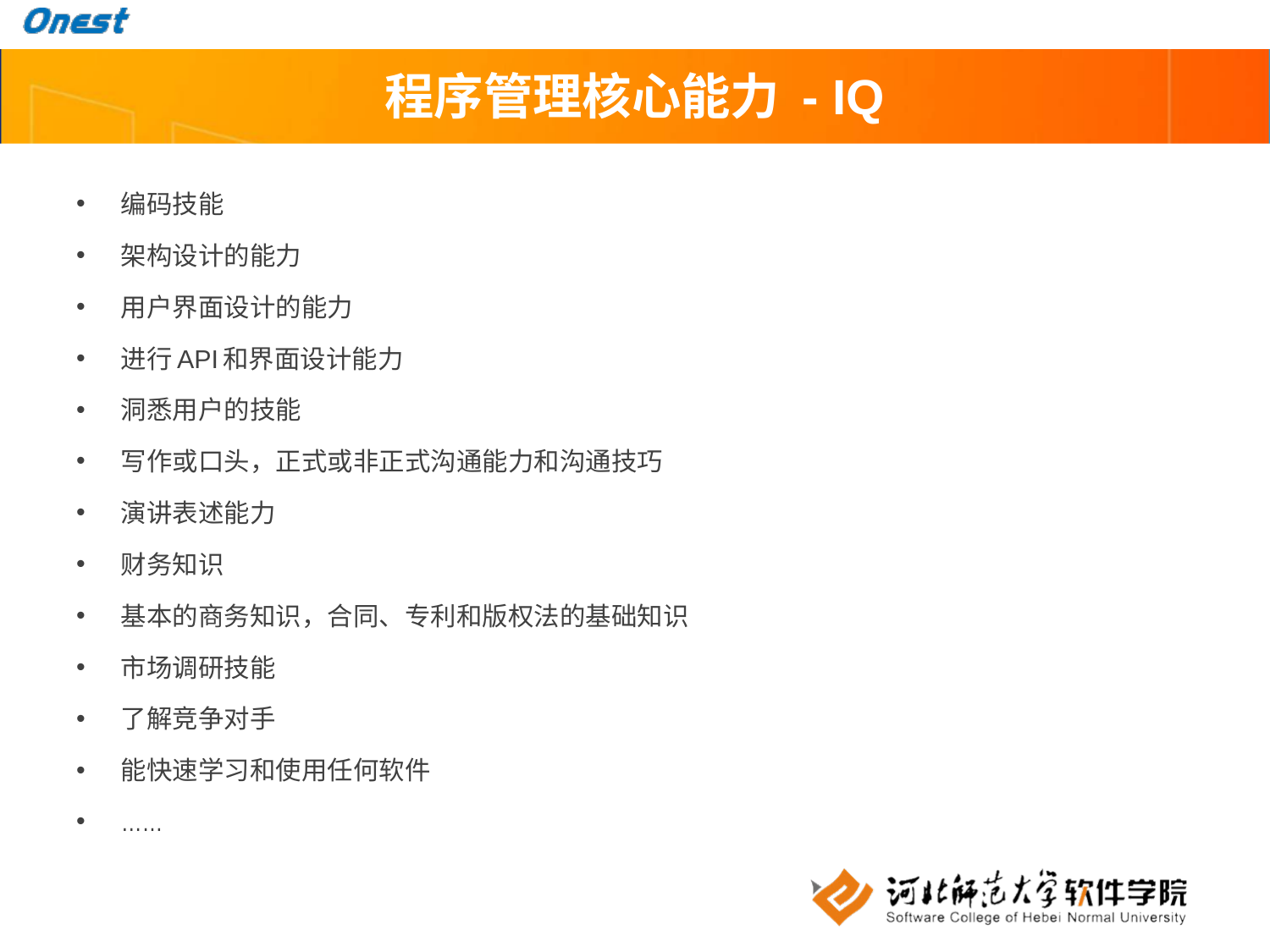

# 程序管理核心能力 - IQ
编码技能
架构设计的能力
用户界面设计的能力
进行API和界面设计能力
洞悉用户的技能
写作或口头，正式或非正式沟通能力和沟通技巧
演讲表述能力
财务知识
基本的商务知识，合同、专利和版权法的基础知识
市场调研技能
了解竞争对手
能快速学习和使用任何软件
……